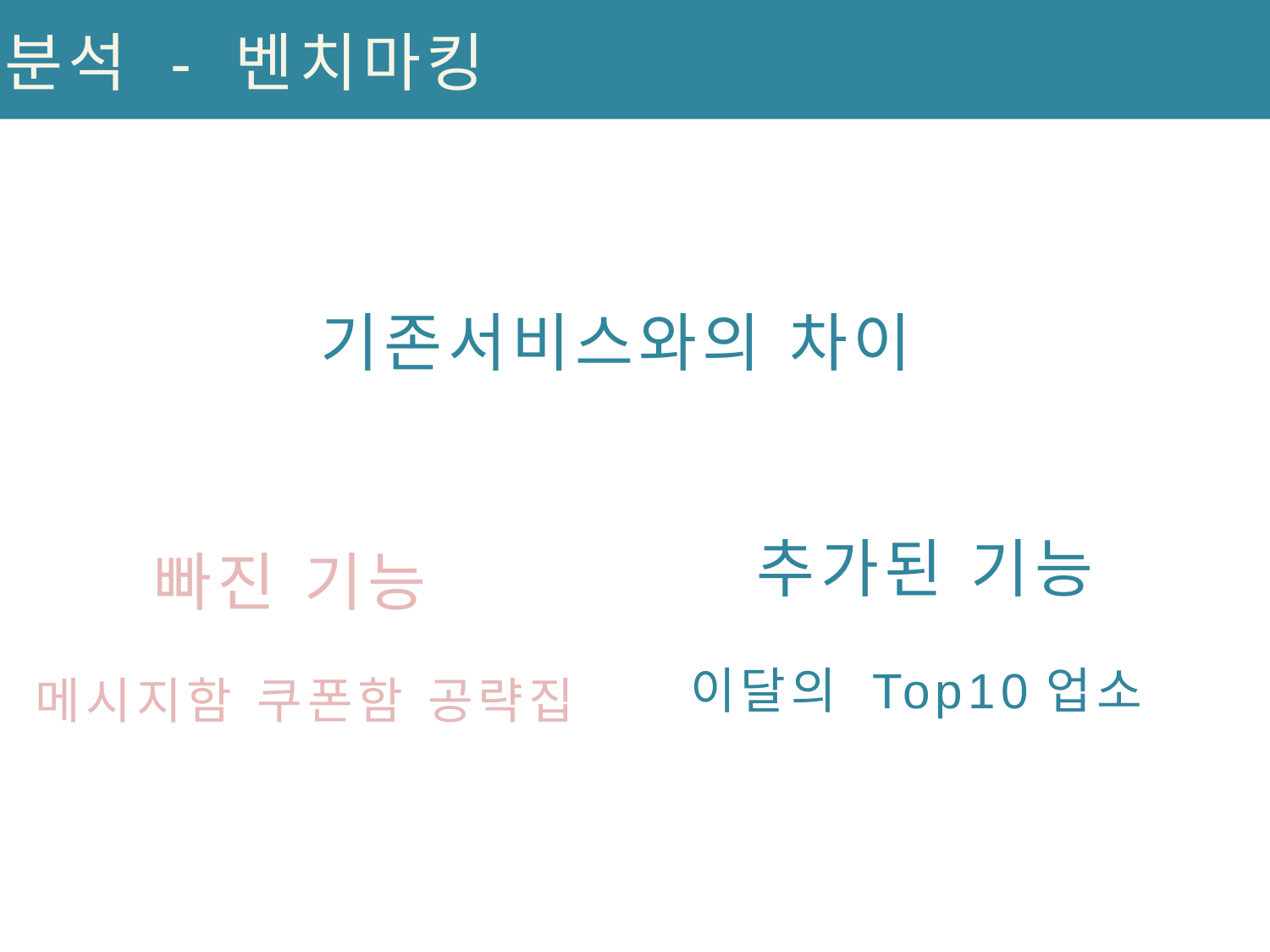

분석 - 벤치마킹
기존서비스와의 차이
추가된 기능
빠진 기능
이달의 Top10업소
메시지함 쿠폰함 공략집